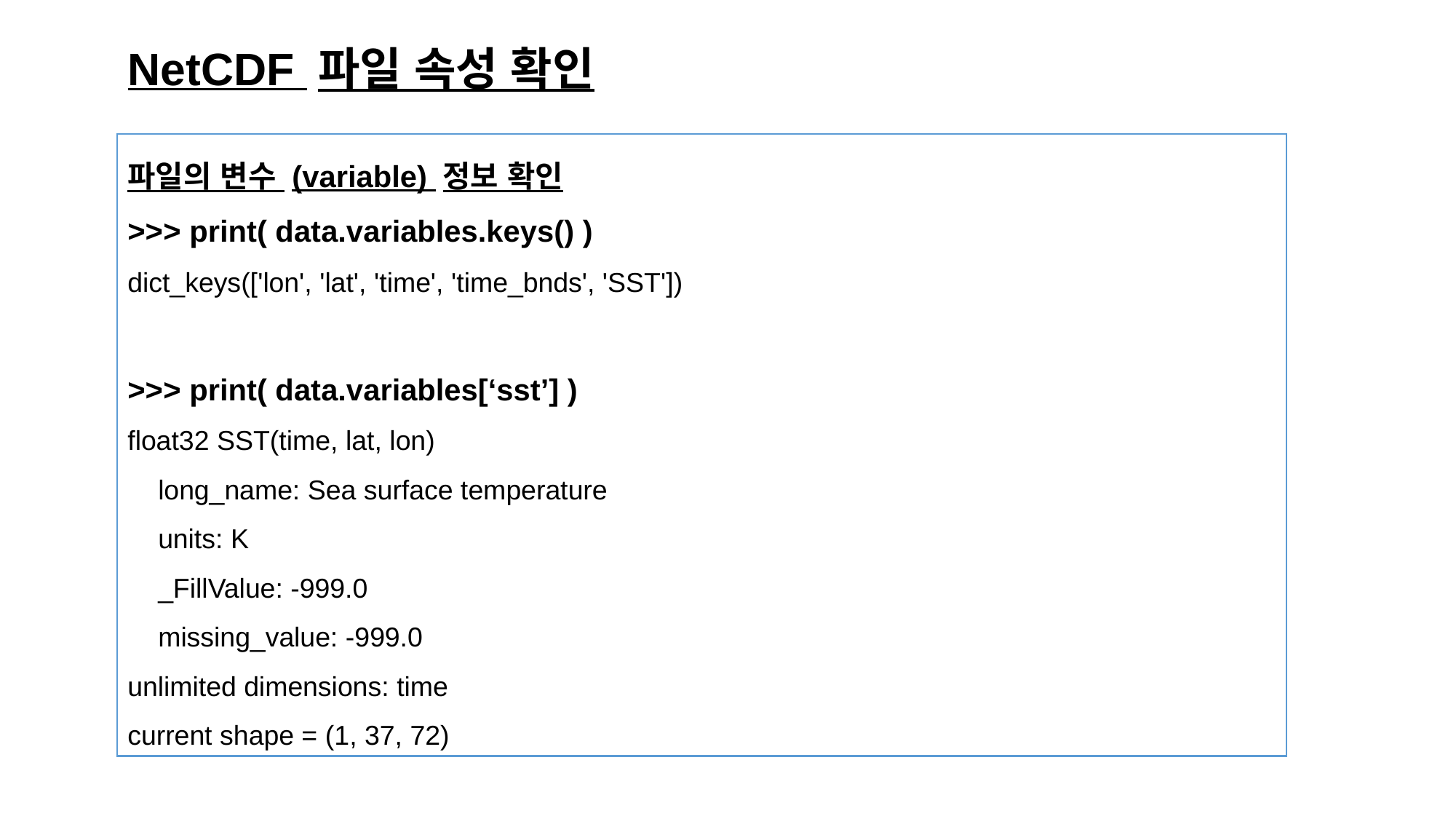

# NetCDF 파일 속성 확인
파일의 변수 (variable) 정보 확인
>>> print( data.variables.keys() )
dict_keys(['lon', 'lat', 'time', 'time_bnds', 'SST'])

>>> print( data.variables[‘sst’] )
float32 SST(time, lat, lon)
    long_name: Sea surface temperature
    units: K
    _FillValue: -999.0
    missing_value: -999.0
unlimited dimensions: time
current shape = (1, 37, 72)